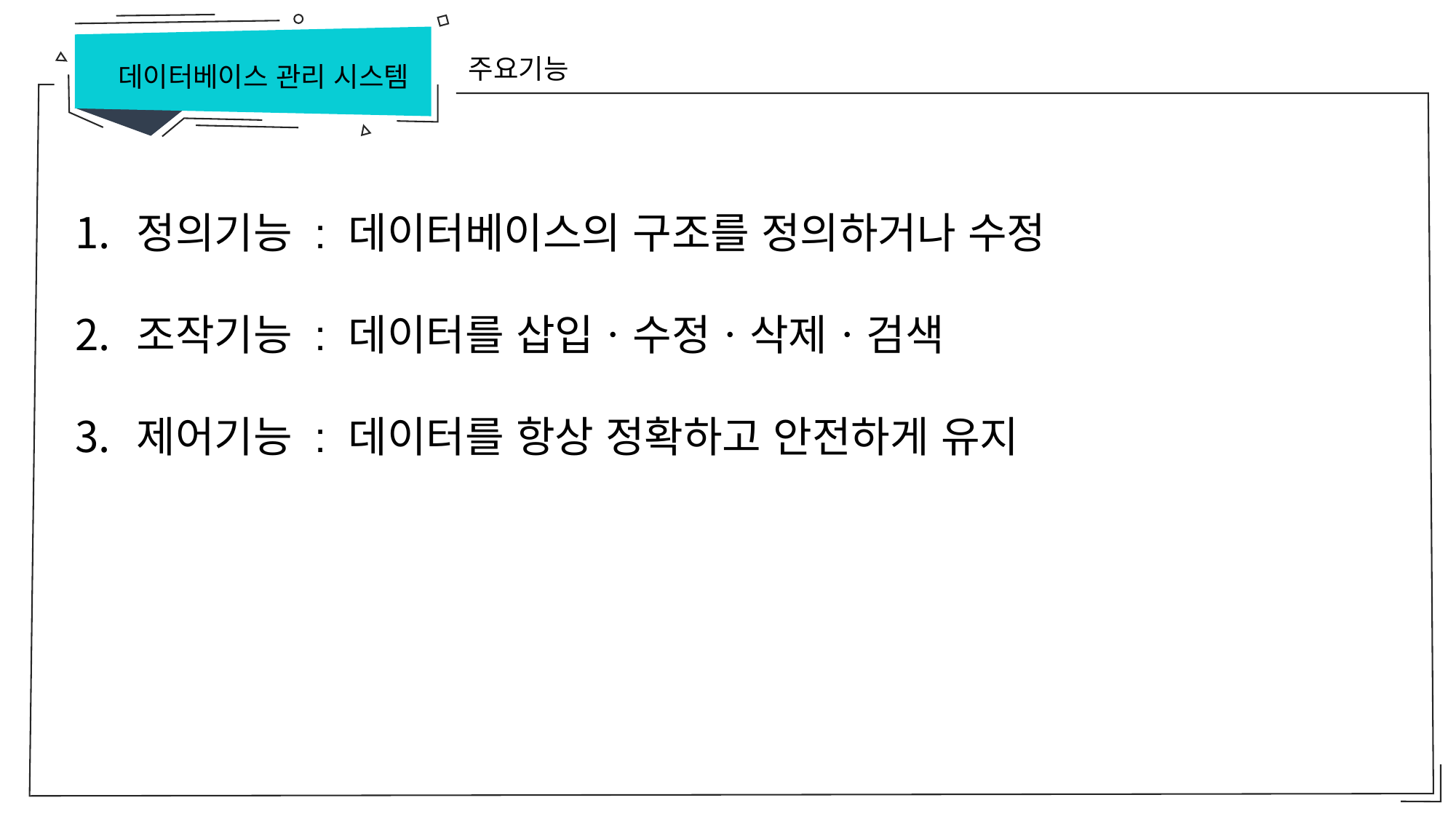

주요기능
데이터베이스 관리 시스템
정의기능 : 데이터베이스의 구조를 정의하거나 수정
조작기능 : 데이터를 삽입ㆍ수정ㆍ삭제ㆍ검색
제어기능 : 데이터를 항상 정확하고 안전하게 유지